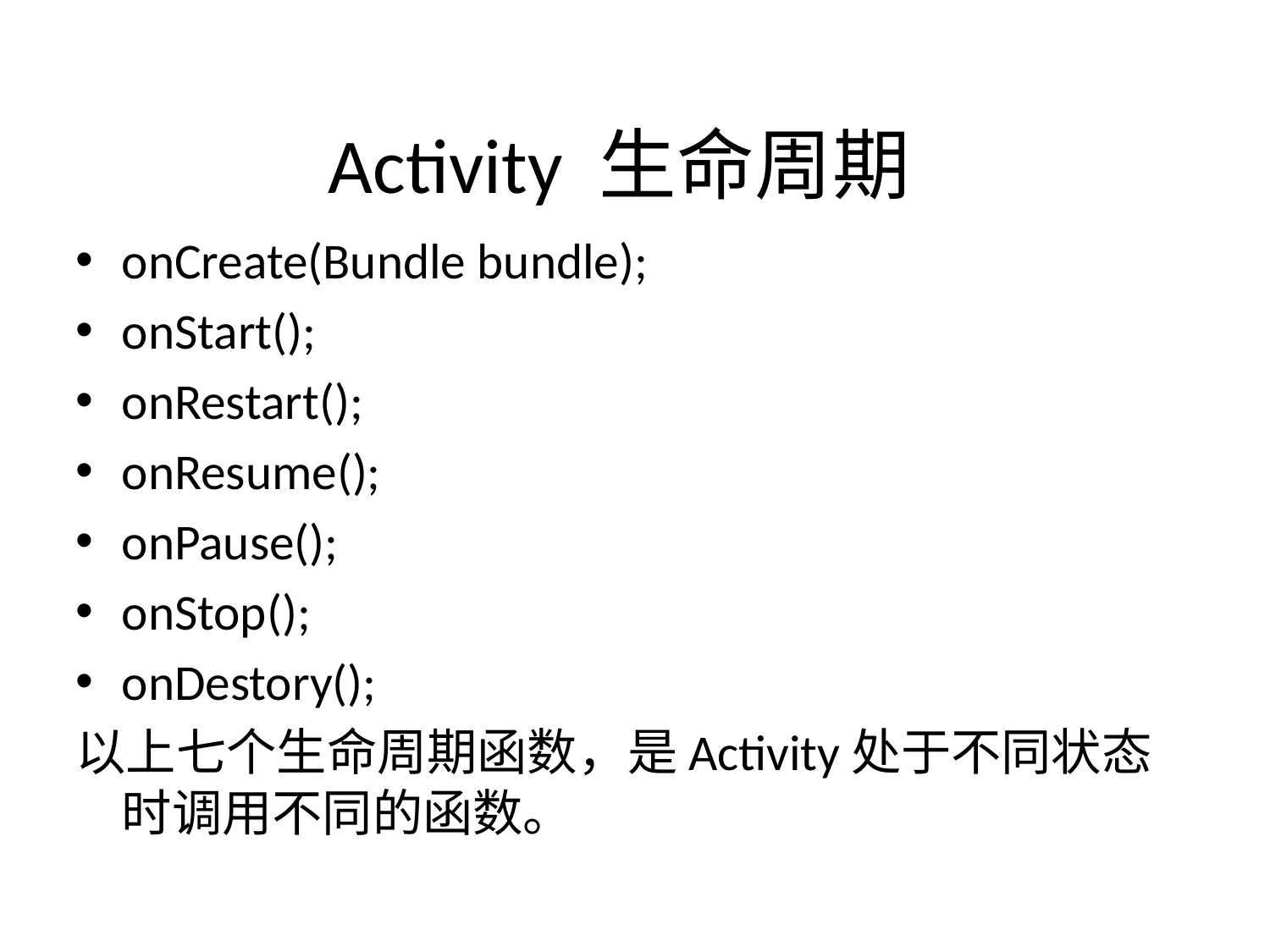

# Activity 生命周期
onCreate(Bundle bundle);
onStart();
onRestart();
onResume();
onPause();
onStop();
onDestory();
以上七个生命周期函数，是Activity处于不同状态时调用不同的函数。